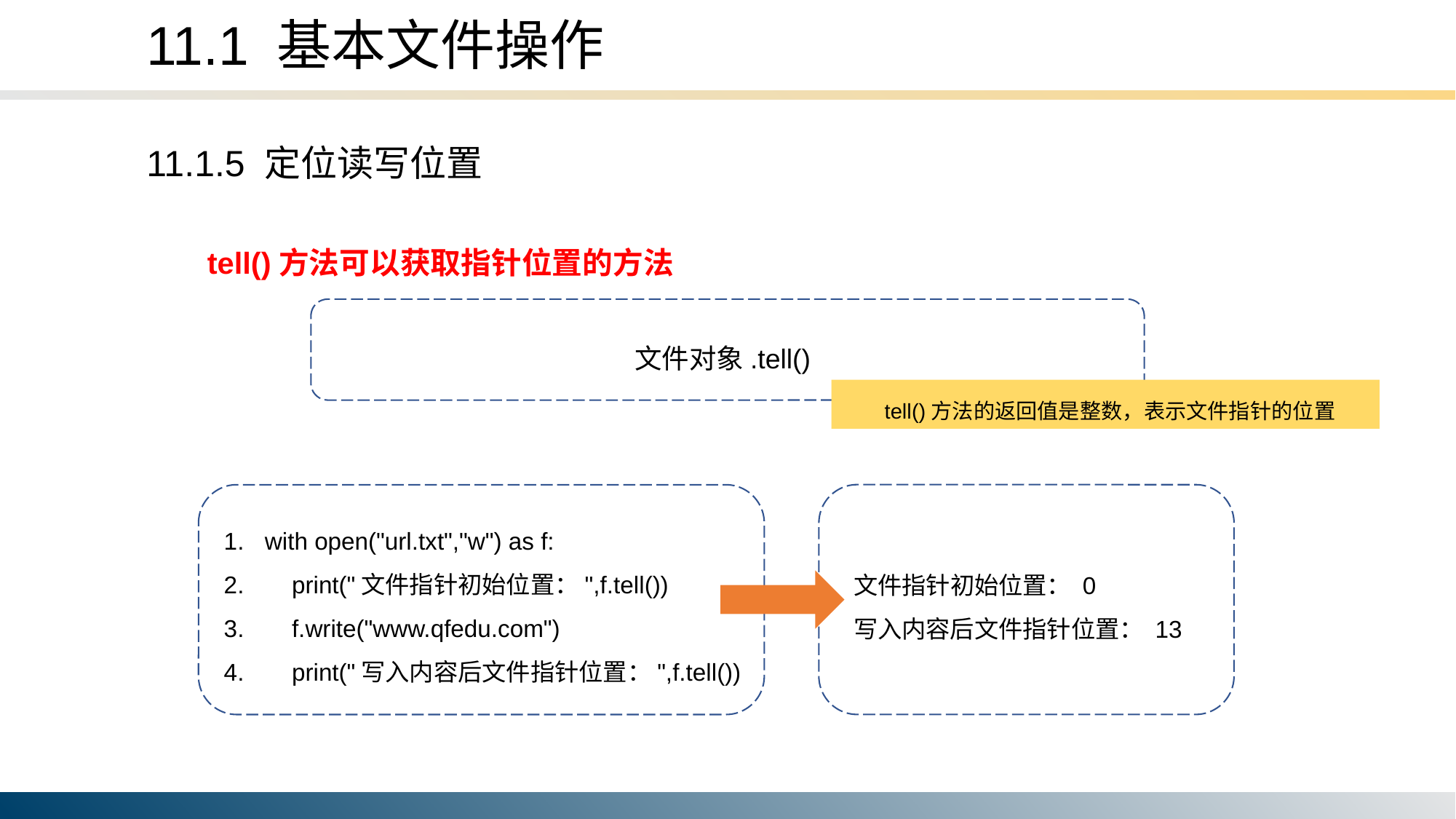

11.1 基本文件操作
11.1.5 定位读写位置
tell()方法可以获取指针位置的方法

文件对象.tell()
tell()方法的返回值是整数，表示文件指针的位置

with open("url.txt","w") as f:
    print("文件指针初始位置：",f.tell())
    f.write("www.qfedu.com")
    print("写入内容后文件指针位置：",f.tell())
文件指针初始位置： 0
写入内容后文件指针位置： 13